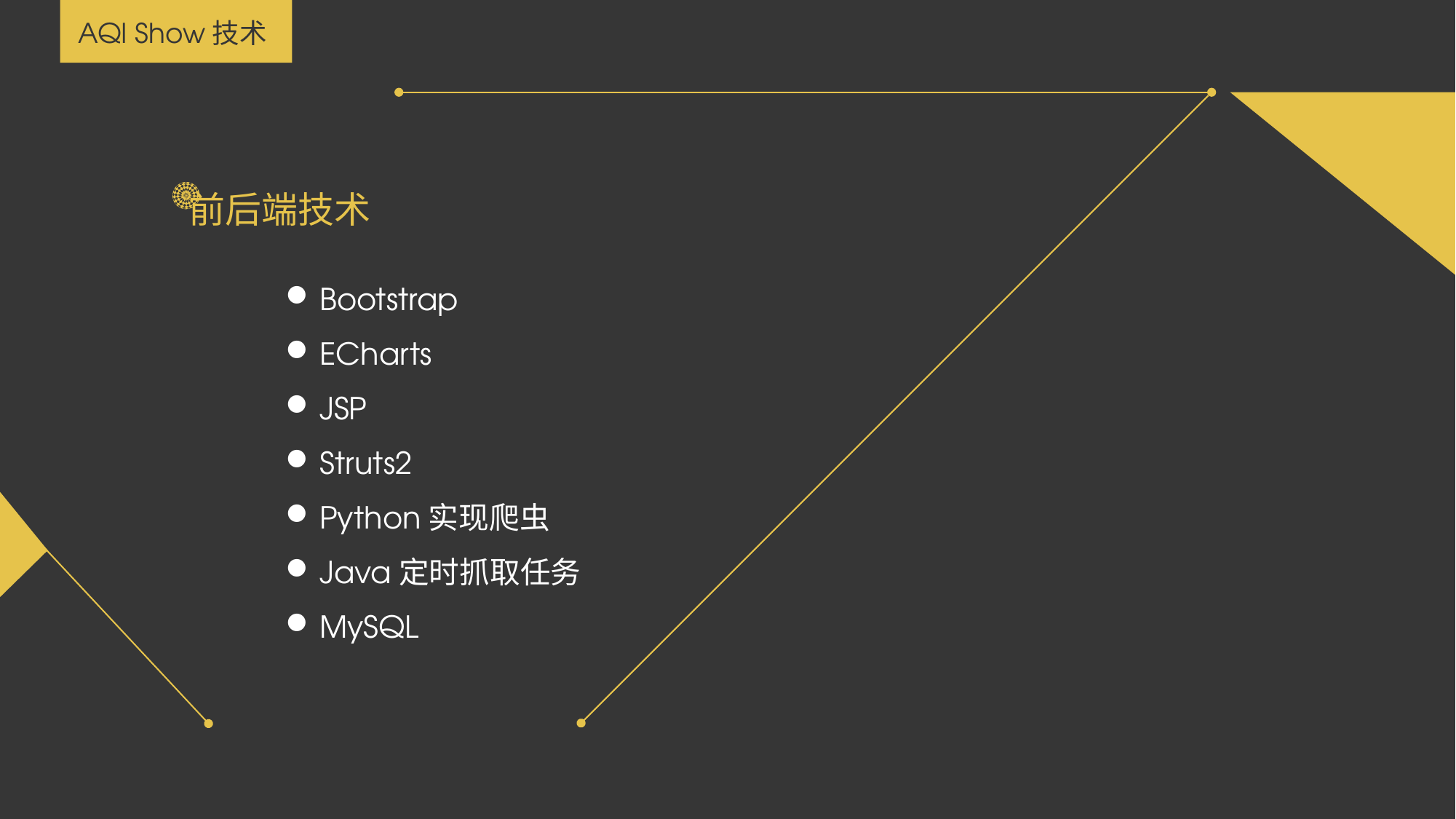

AQI Show技术
前后端技术

Bootstrap
ECharts
JSP
Struts2
Python实现爬虫
Java定时抓取任务
MySQL